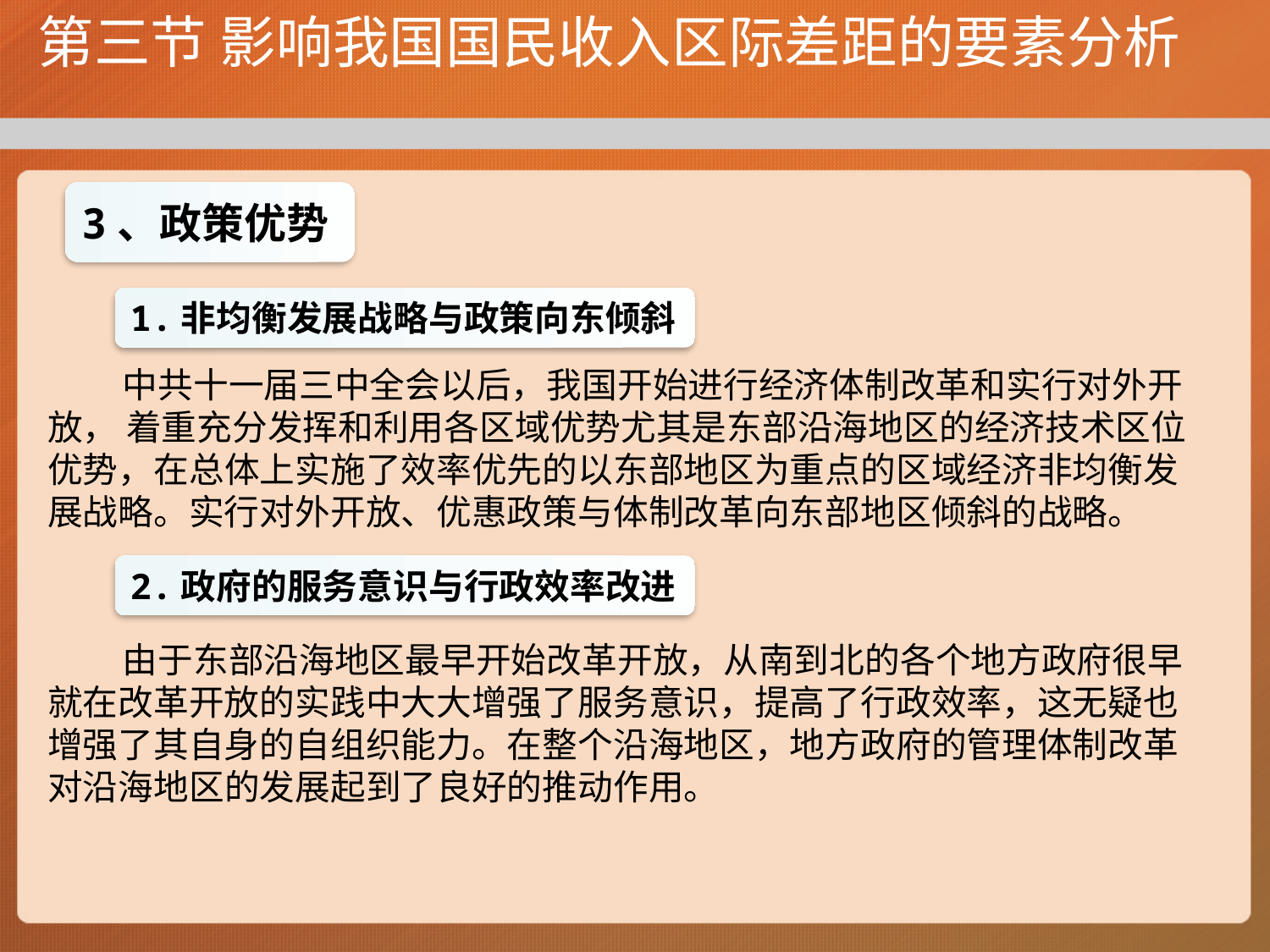

# 第三节 影响我国国民收入区际差距的要素分析
3、政策优势

中共十一届三中全会以后，我国开始进行经济体制改革和实行对外开放， 着重充分发挥和利用各区域优势尤其是东部沿海地区的经济技术区位优势，在总体上实施了效率优先的以东部地区为重点的区域经济非均衡发展战略。实行对外开放、优惠政策与体制改革向东部地区倾斜的战略。

由于东部沿海地区最早开始改革开放，从南到北的各个地方政府很早就在改革开放的实践中大大增强了服务意识，提高了行政效率，这无疑也增强了其自身的自组织能力。在整个沿海地区，地方政府的管理体制改革对沿海地区的发展起到了良好的推动作用。
1.非均衡发展战略与政策向东倾斜
2.政府的服务意识与行政效率改进